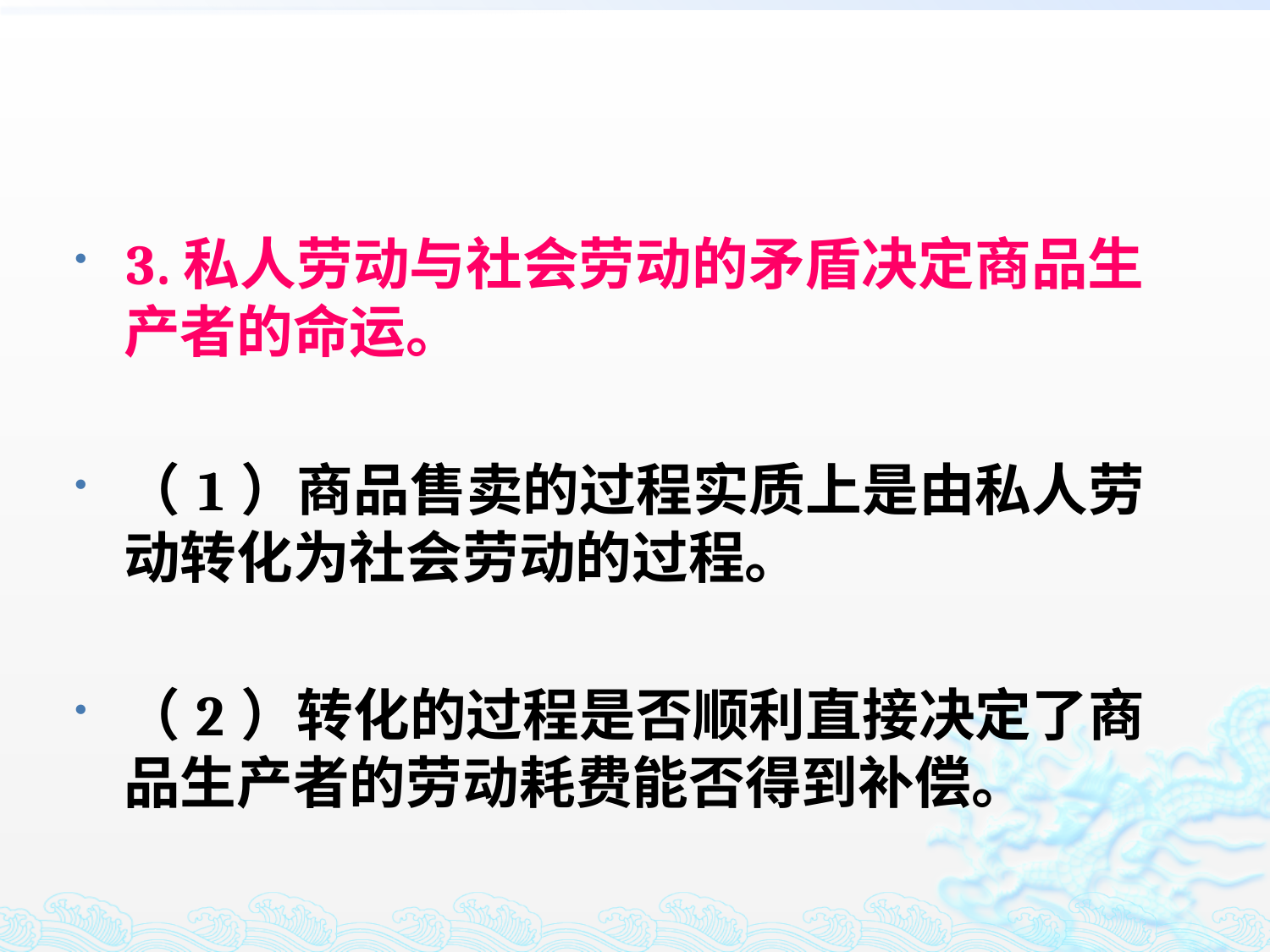

3.私人劳动与社会劳动的矛盾决定商品生产者的命运。

（1）商品售卖的过程实质上是由私人劳动转化为社会劳动的过程。

（2）转化的过程是否顺利直接决定了商品生产者的劳动耗费能否得到补偿。